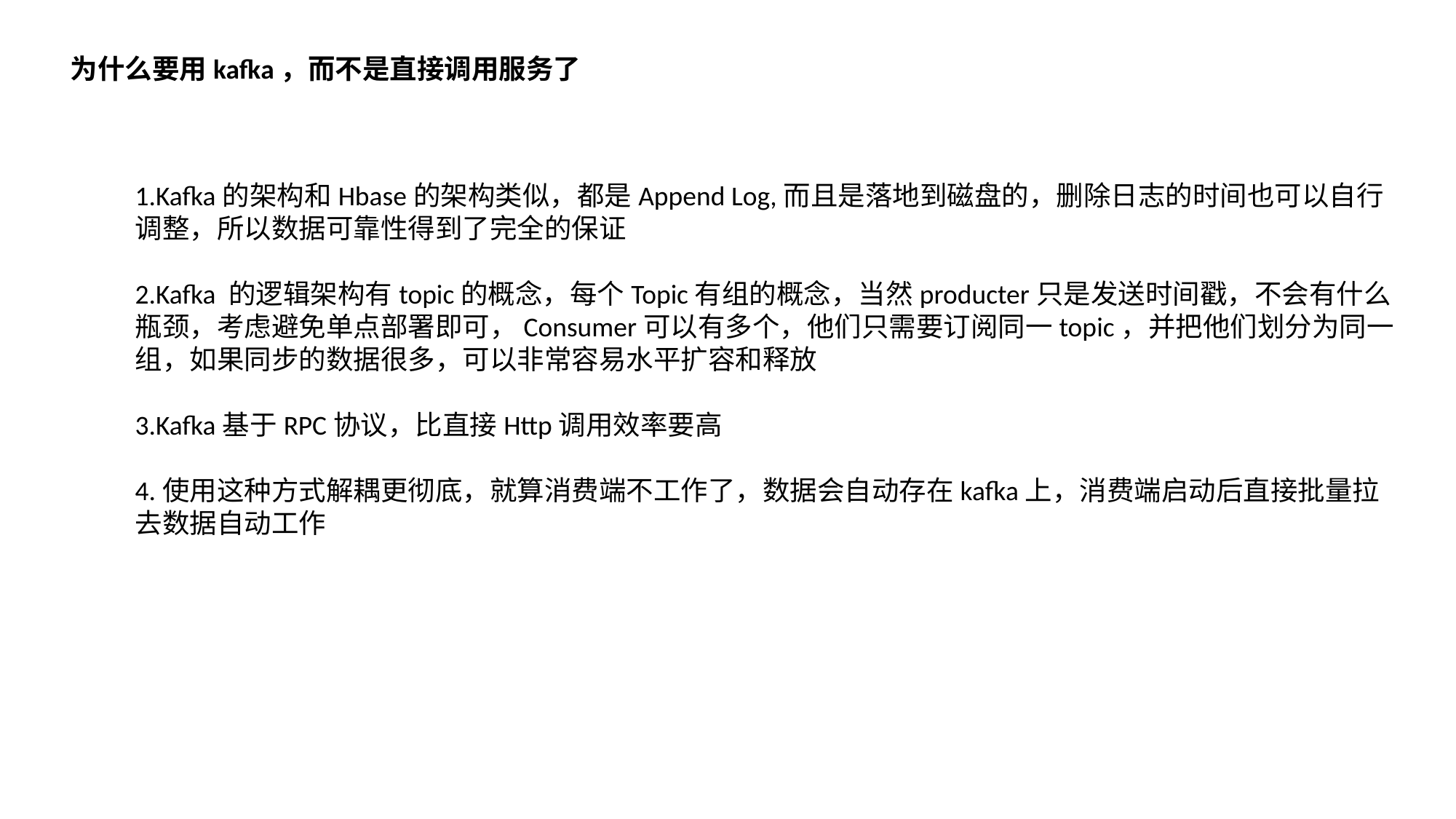

为什么要用kafka，而不是直接调用服务了
1.Kafka的架构和Hbase的架构类似，都是Append Log,而且是落地到磁盘的，删除日志的时间也可以自行调整，所以数据可靠性得到了完全的保证

2.Kafka 的逻辑架构有topic的概念，每个Topic有组的概念，当然producter只是发送时间戳，不会有什么瓶颈，考虑避免单点部署即可，Consumer可以有多个，他们只需要订阅同一topic，并把他们划分为同一组，如果同步的数据很多，可以非常容易水平扩容和释放

3.Kafka基于RPC协议，比直接Http调用效率要高

4.使用这种方式解耦更彻底，就算消费端不工作了，数据会自动存在kafka上，消费端启动后直接批量拉去数据自动工作